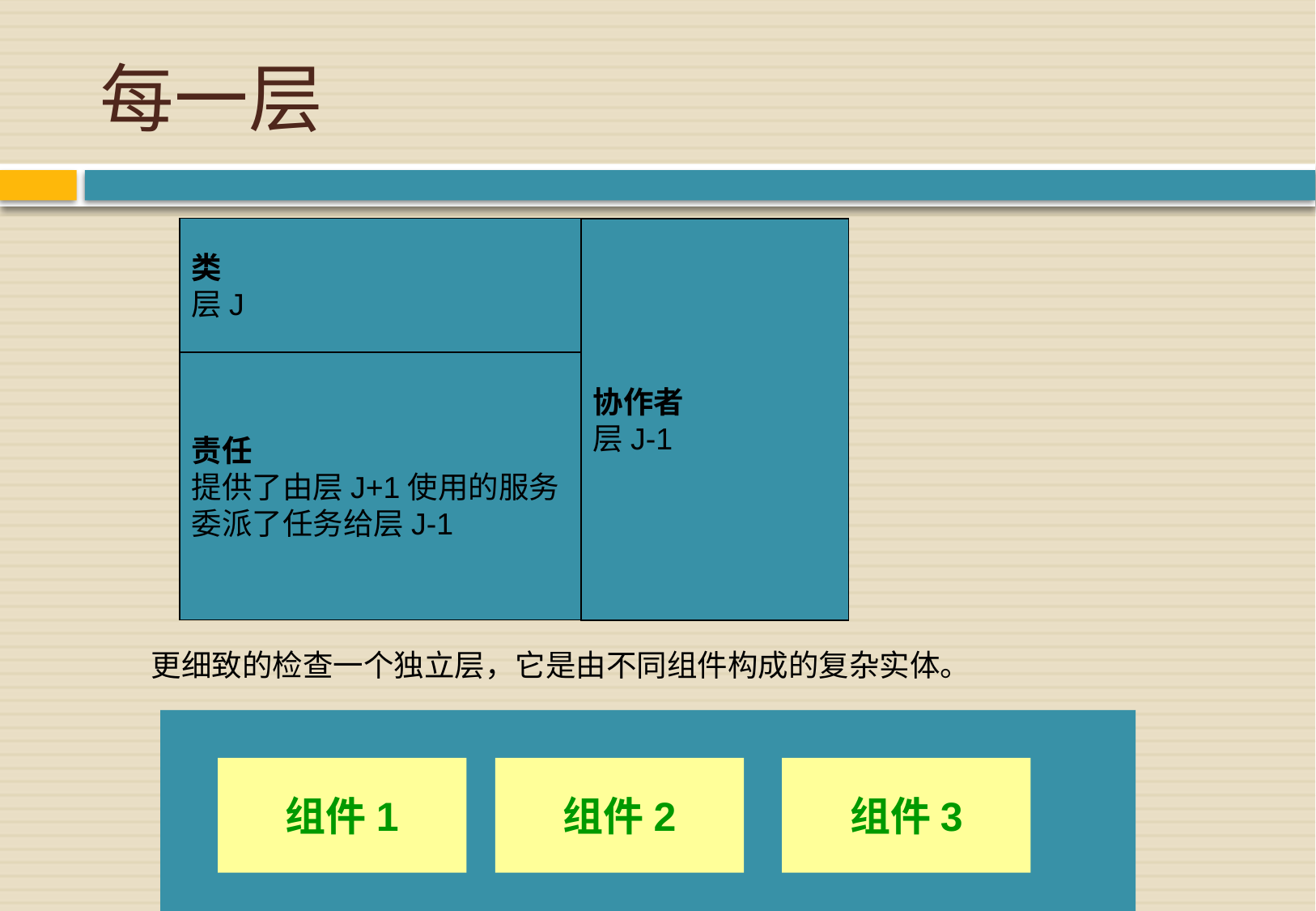

# 每一层
类
层J
协作者
层J-1
责任
提供了由层J+1使用的服务
委派了任务给层J-1
更细致的检查一个独立层，它是由不同组件构成的复杂实体。

组件1
组件2
组件3